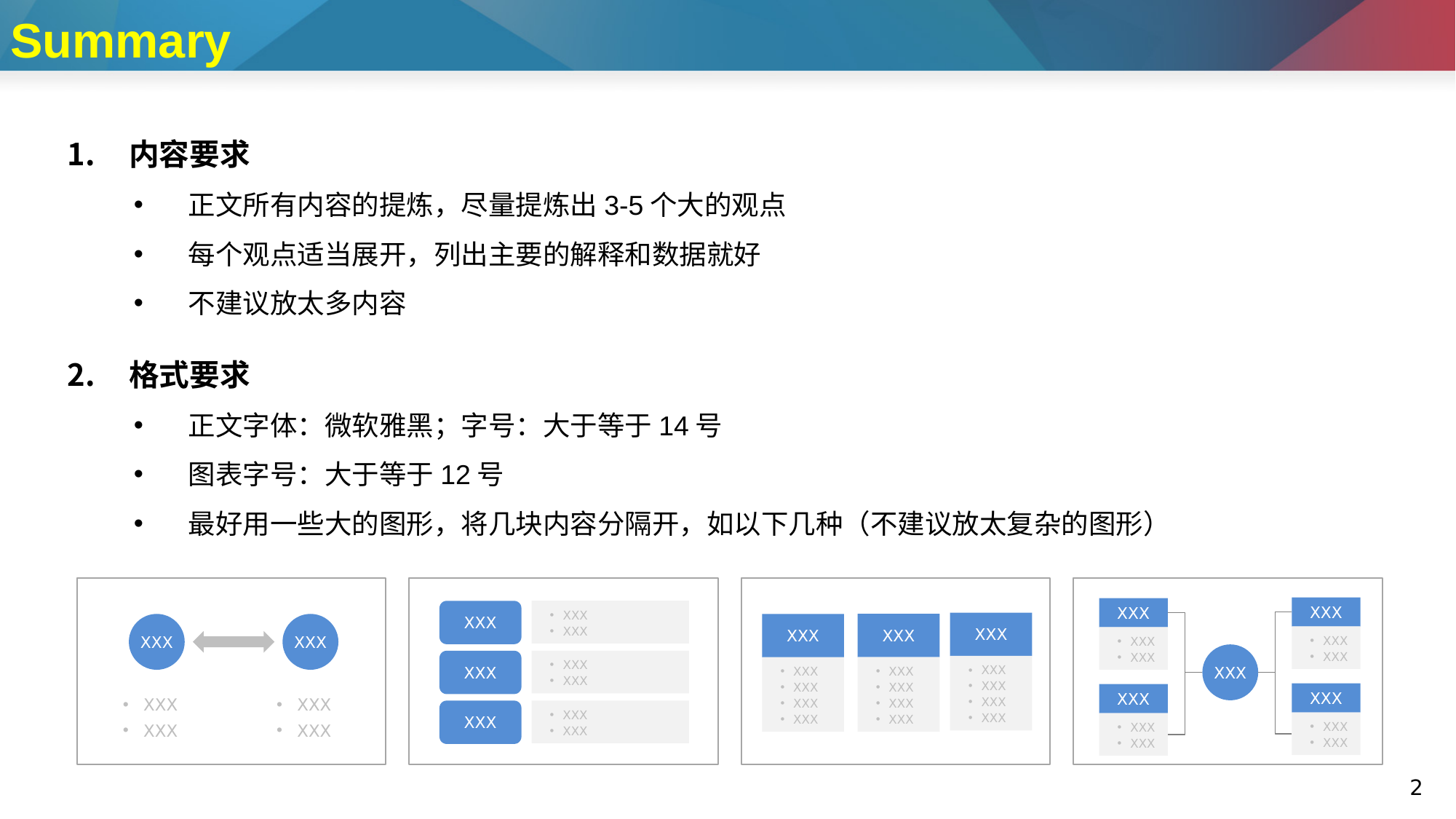

# Summary
内容要求
正文所有内容的提炼，尽量提炼出3-5个大的观点
每个观点适当展开，列出主要的解释和数据就好
不建议放太多内容
格式要求
正文字体：微软雅黑；字号：大于等于14号
图表字号：大于等于12号
最好用一些大的图形，将几块内容分隔开，如以下几种（不建议放太复杂的图形）

XXX
XXX
XXX
XXX
XXX
XXX
XXX
XXX
XXX
XXX
XXX
XXX
XXX
XXX

XXX
XXX
XXX
XXX
XXX
XXX
XXX
XXX
XXX
XXX
XXX
XXX
XXX
XXX
XXX
XXX
XXX
XXX
XXX
XXX
XXX
XXX
XXX
XXX
XXX
XXX
XXX
XXX
XXX